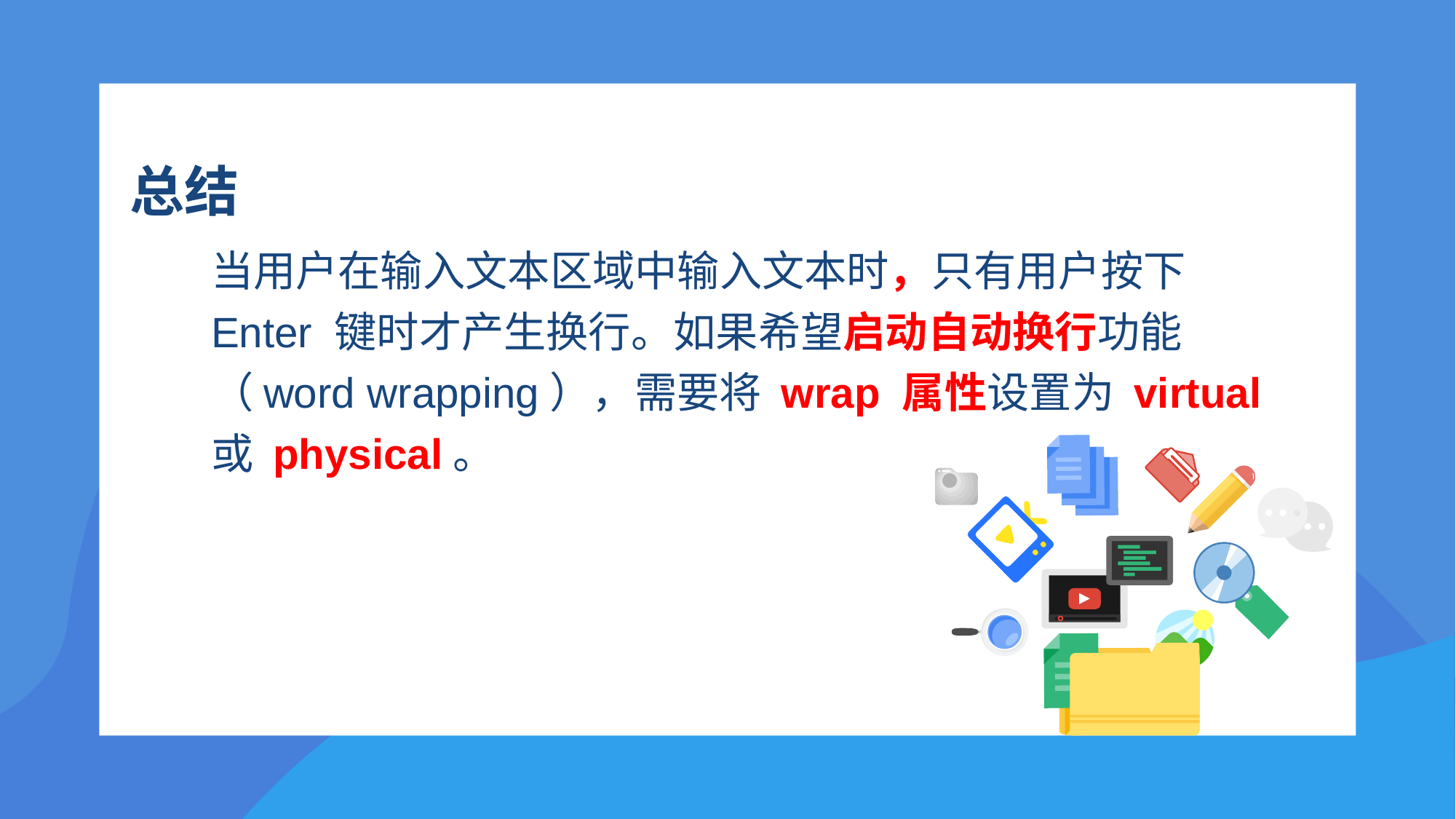

# 总结
当用户在输入文本区域中输入文本时，只有用户按下 Enter 键时才产生换行。如果希望启动自动换行功能（word wrapping），需要将 wrap 属性设置为 virtual 或 physical。